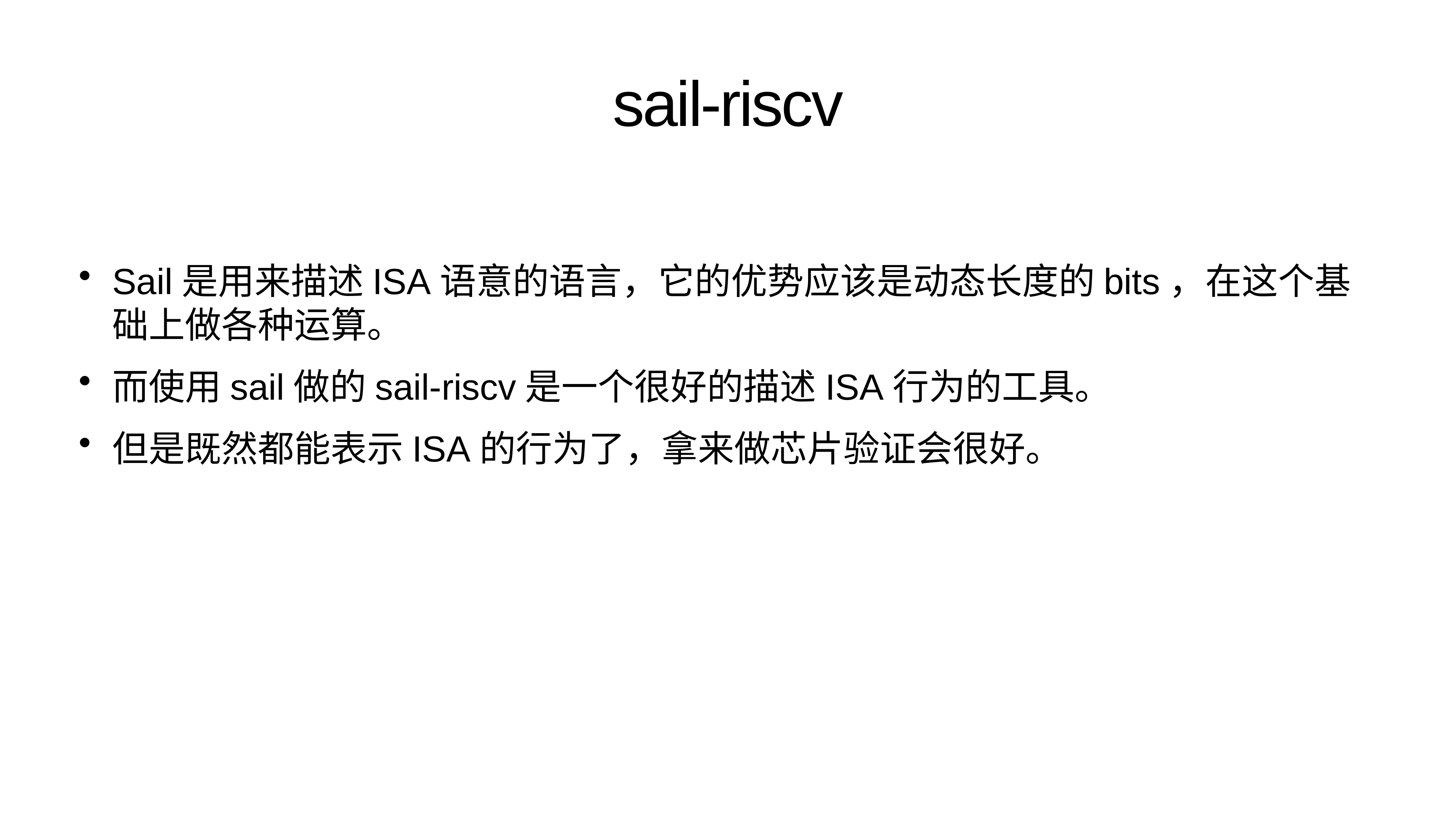

# sail-riscv

Sail是用来描述ISA语意的语言，它的优势应该是动态长度的bits，在这个基础上做各种运算。
而使用sail做的sail-riscv是一个很好的描述ISA行为的工具。
但是既然都能表示ISA的行为了，拿来做芯片验证会很好。